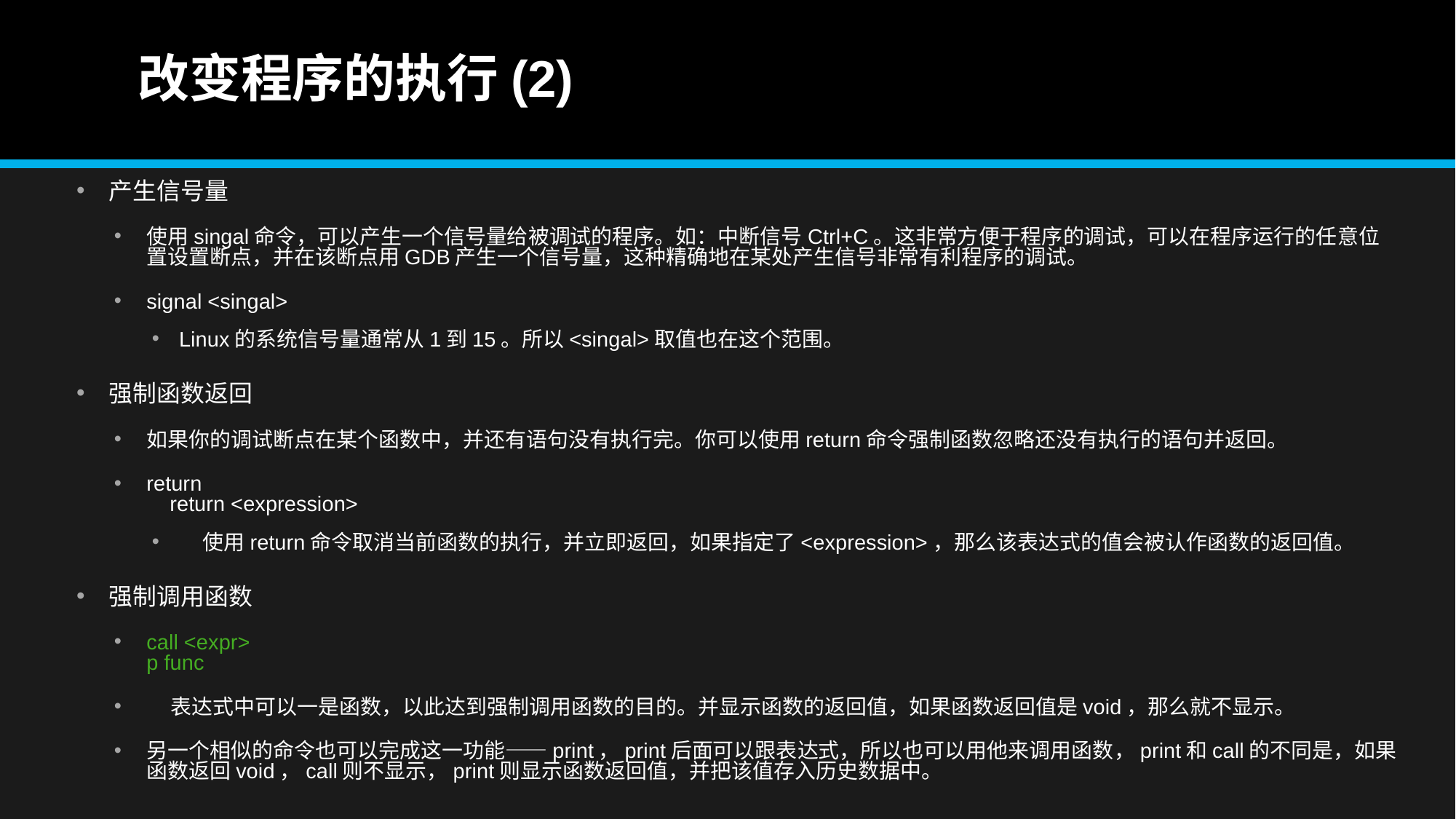

# 改变程序的执行(2)
产生信号量
使用singal命令，可以产生一个信号量给被调试的程序。如：中断信号Ctrl+C。这非常方便于程序的调试，可以在程序运行的任意位置设置断点，并在该断点用GDB产生一个信号量，这种精确地在某处产生信号非常有利程序的调试。
signal <singal>
Linux的系统信号量通常从1到15。所以<singal>取值也在这个范围。
强制函数返回
如果你的调试断点在某个函数中，并还有语句没有执行完。你可以使用return命令强制函数忽略还没有执行的语句并返回。
return
    return <expression>
    使用return命令取消当前函数的执行，并立即返回，如果指定了<expression>，那么该表达式的值会被认作函数的返回值。
强制调用函数
call <expr>
p func
    表达式中可以一是函数，以此达到强制调用函数的目的。并显示函数的返回值，如果函数返回值是void，那么就不显示。
另一个相似的命令也可以完成这一功能——print，print后面可以跟表达式，所以也可以用他来调用函数，print和call的不同是，如果函数返回void，call则不显示，print则显示函数返回值，并把该值存入历史数据中。